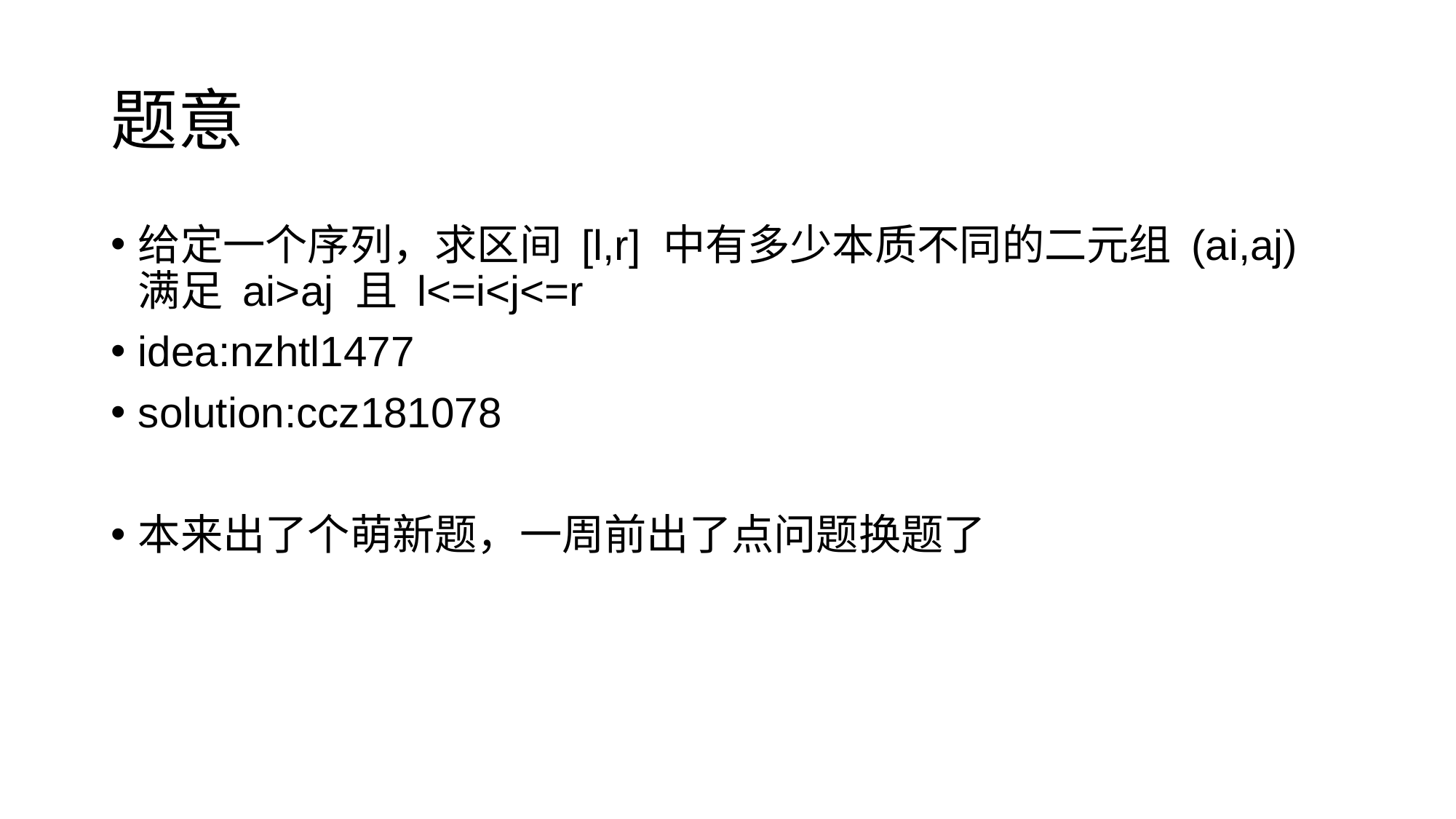

# 题意
给定一个序列，求区间 [l,r] 中有多少本质不同的二元组 (ai,aj) 满足 ai>aj 且 l<=i<j<=r
idea:nzhtl1477
solution:ccz181078

本来出了个萌新题，一周前出了点问题换题了